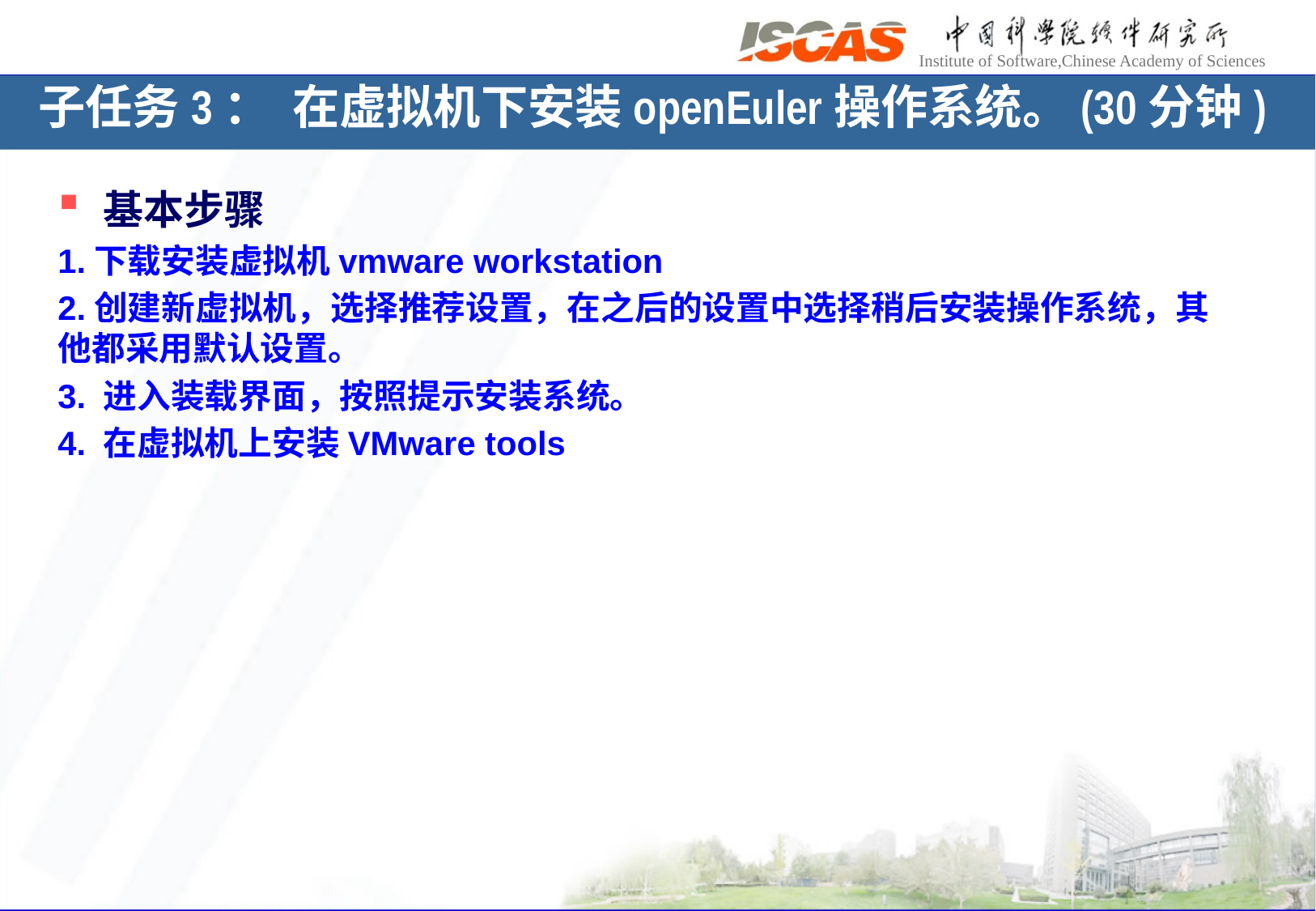

# 子任务3：  在虚拟机下安装openEuler操作系统。(30分钟)
基本步骤
1.下载安装虚拟机vmware workstation
2.创建新虚拟机，选择推荐设置，在之后的设置中选择稍后安装操作系统，其他都采用默认设置。
3. 进入装载界面，按照提示安装系统。
4. 在虚拟机上安装VMware tools